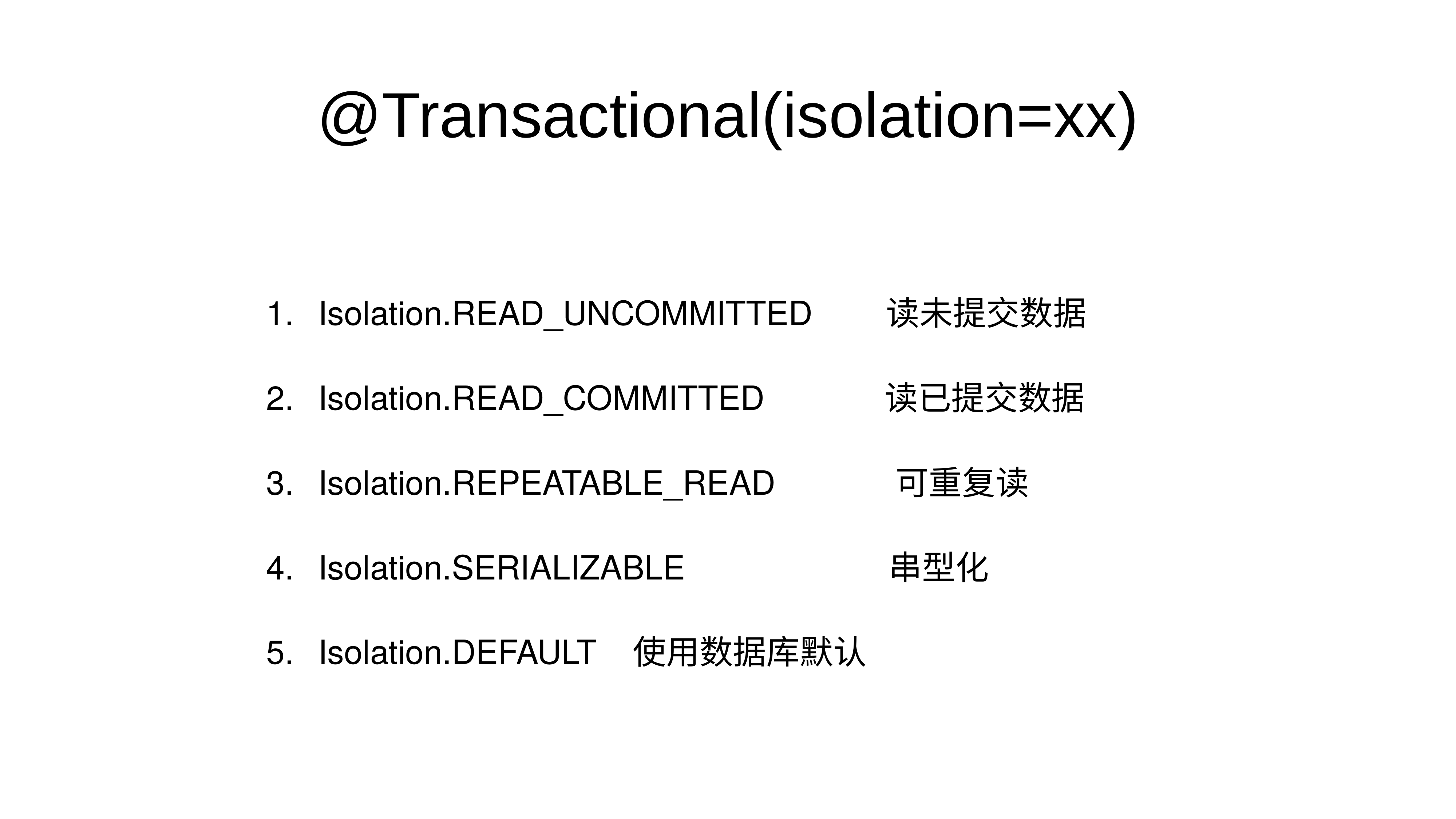

# @Transactional(isolation=xx)
Isolation.READ_UNCOMMITTED       读未提交数据
Isolation.READ_COMMITTED            读已提交数据
Isolation.REPEATABLE_READ            可重复读
Isolation.SERIALIZABLE                     串型化
Isolation.DEFAULT   使用数据库默认